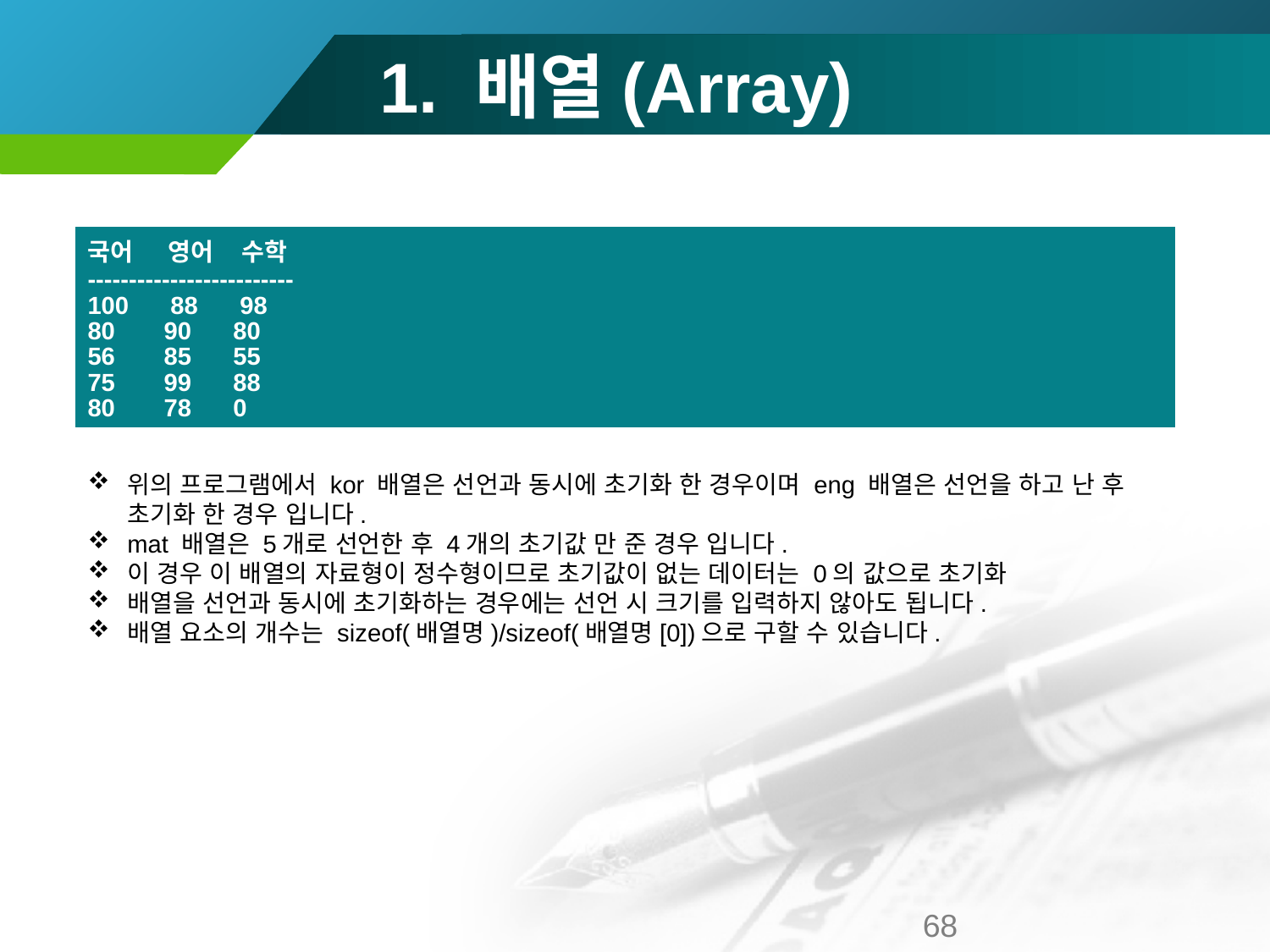

# 1. 배열(Array)
| 국어 영어 수학 ------------------------- 100 88 98 80 90 80 56 85 55 75 99 88 80 78 0 |
| --- |
위의 프로그램에서 kor 배열은 선언과 동시에 초기화 한 경우이며 eng 배열은 선언을 하고 난 후 초기화 한 경우 입니다.
mat 배열은 5개로 선언한 후 4개의 초기값 만 준 경우 입니다.
이 경우 이 배열의 자료형이 정수형이므로 초기값이 없는 데이터는 0의 값으로 초기화
배열을 선언과 동시에 초기화하는 경우에는 선언 시 크기를 입력하지 않아도 됩니다.
배열 요소의 개수는 sizeof(배열명)/sizeof(배열명[0])으로 구할 수 있습니다.
68